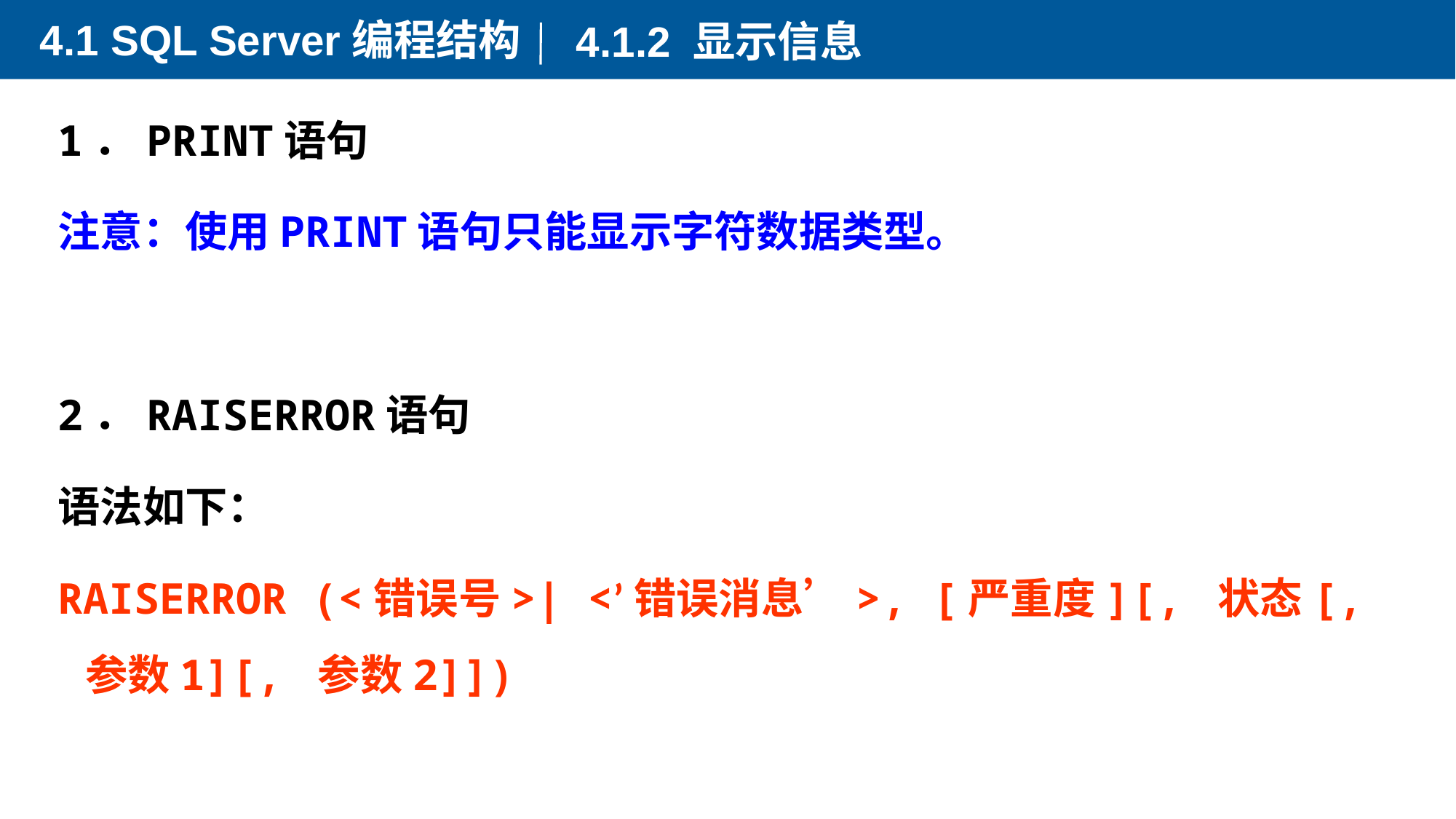

4.1 SQL Server编程结构
4.1.2 显示信息

1．PRINT语句
注意：使用PRINT语句只能显示字符数据类型。

2．RAISERROR语句
语法如下：
RAISERROR (<错误号>| <’错误消息’>, [严重度][, 状态[, 参数1][, 参数2]])